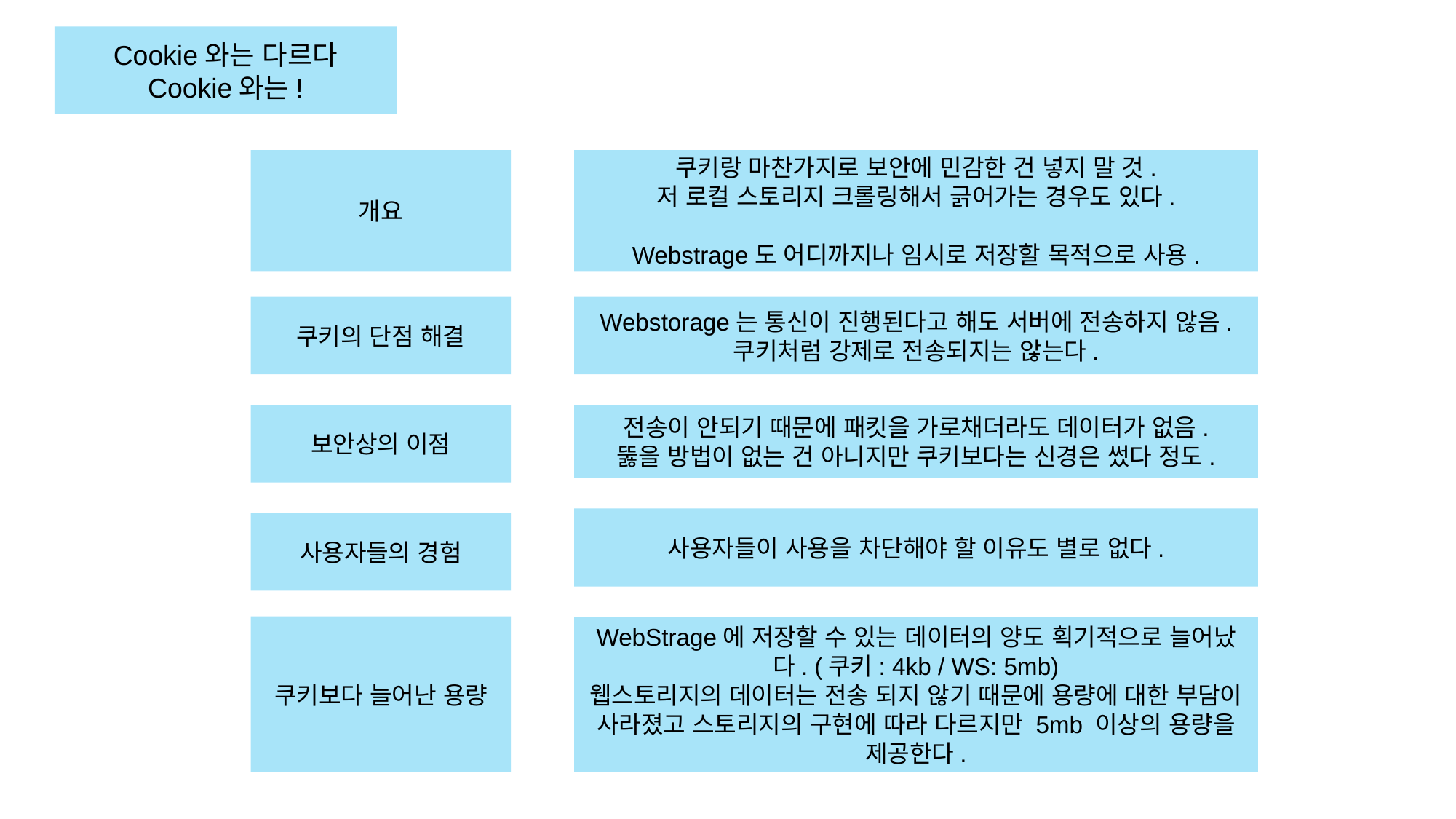

Cookie와는 다르다
Cookie와는!
개요
쿠키랑 마찬가지로 보안에 민감한 건 넣지 말 것.
저 로컬 스토리지 크롤링해서 긁어가는 경우도 있다.

Webstrage도 어디까지나 임시로 저장할 목적으로 사용.
쿠키의 단점 해결
Webstorage는 통신이 진행된다고 해도 서버에 전송하지 않음. 쿠키처럼 강제로 전송되지는 않는다.
보안상의 이점
전송이 안되기 때문에 패킷을 가로채더라도 데이터가 없음.
뚫을 방법이 없는 건 아니지만 쿠키보다는 신경은 썼다 정도.
사용자들이 사용을 차단해야 할 이유도 별로 없다.
사용자들의 경험
쿠키보다 늘어난 용량
WebStrage에 저장할 수 있는 데이터의 양도 획기적으로 늘어났다. (쿠키: 4kb / WS: 5mb)
웹스토리지의 데이터는 전송 되지 않기 때문에 용량에 대한 부담이 사라졌고 스토리지의 구현에 따라 다르지만 5mb 이상의 용량을 제공한다.